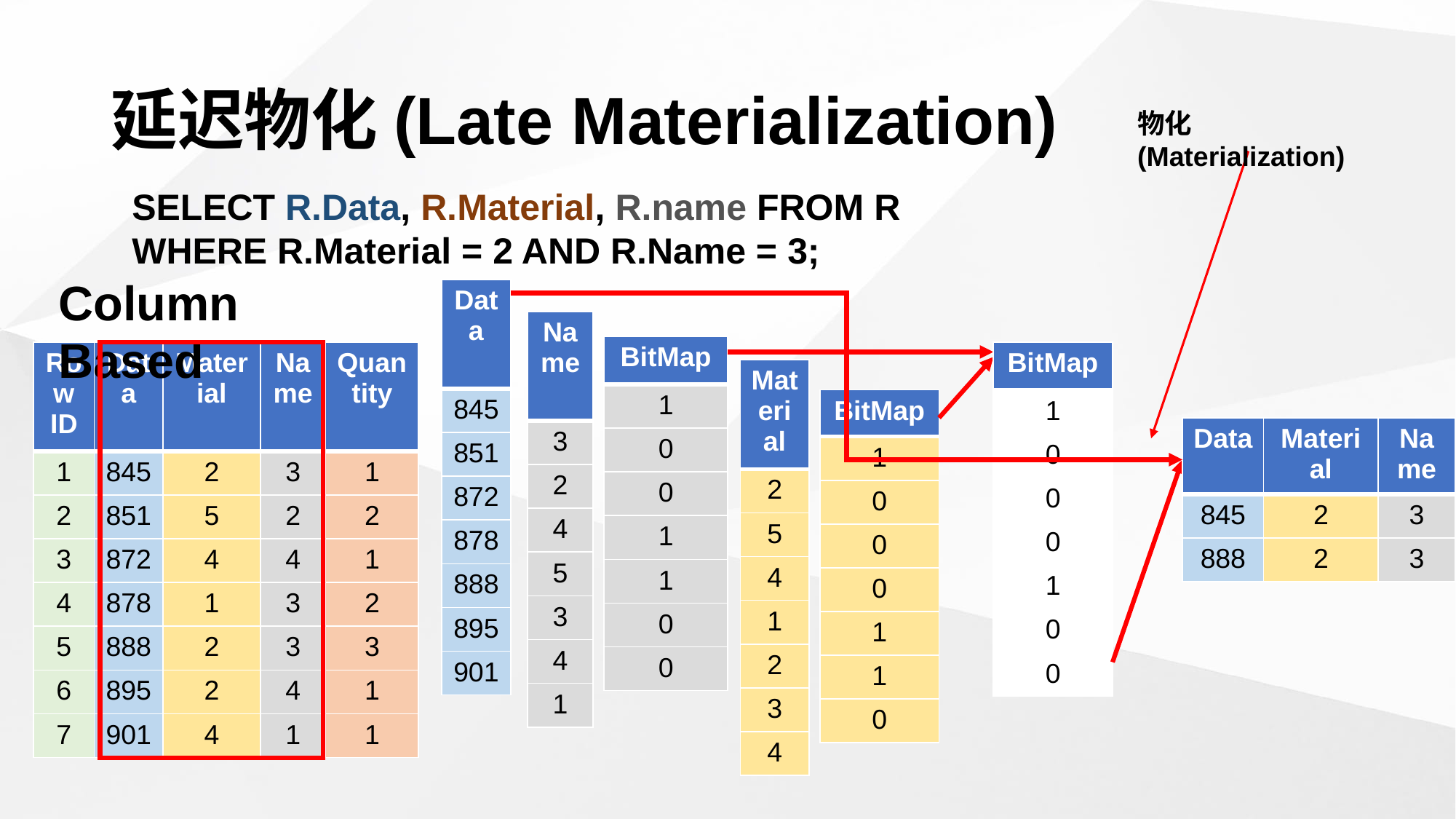

# 延迟物化(Late Materialization)
物化(Materialization)
SELECT R.Data, R.Material, R.name FROM R
WHERE R.Material = 2 AND R.Name = 3;
Column Based
| Data |
| --- |
| 845 |
| 851 |
| 872 |
| 878 |
| 888 |
| 895 |
| 901 |
| Name |
| --- |
| 3 |
| 2 |
| 4 |
| 5 |
| 3 |
| 4 |
| 1 |
| BitMap |
| --- |
| 1 |
| 0 |
| 0 |
| 1 |
| 1 |
| 0 |
| 0 |
| BitMap |
| --- |
| 1 |
| 0 |
| 0 |
| 0 |
| 1 |
| 0 |
| 0 |

| Row ID | Data | Material | Name | Quantity |
| --- | --- | --- | --- | --- |
| 1 | 845 | 2 | 3 | 1 |
| 2 | 851 | 5 | 2 | 2 |
| 3 | 872 | 4 | 4 | 1 |
| 4 | 878 | 1 | 3 | 2 |
| 5 | 888 | 2 | 3 | 3 |
| 6 | 895 | 2 | 4 | 1 |
| 7 | 901 | 4 | 1 | 1 |
| Material |
| --- |
| 2 |
| 5 |
| 4 |
| 1 |
| 2 |
| 3 |
| 4 |
| BitMap |
| --- |
| 1 |
| 0 |
| 0 |
| 0 |
| 1 |
| 1 |
| 0 |
| Data | Material | Name |
| --- | --- | --- |
| 845 | 2 | 3 |
| 888 | 2 | 3 |